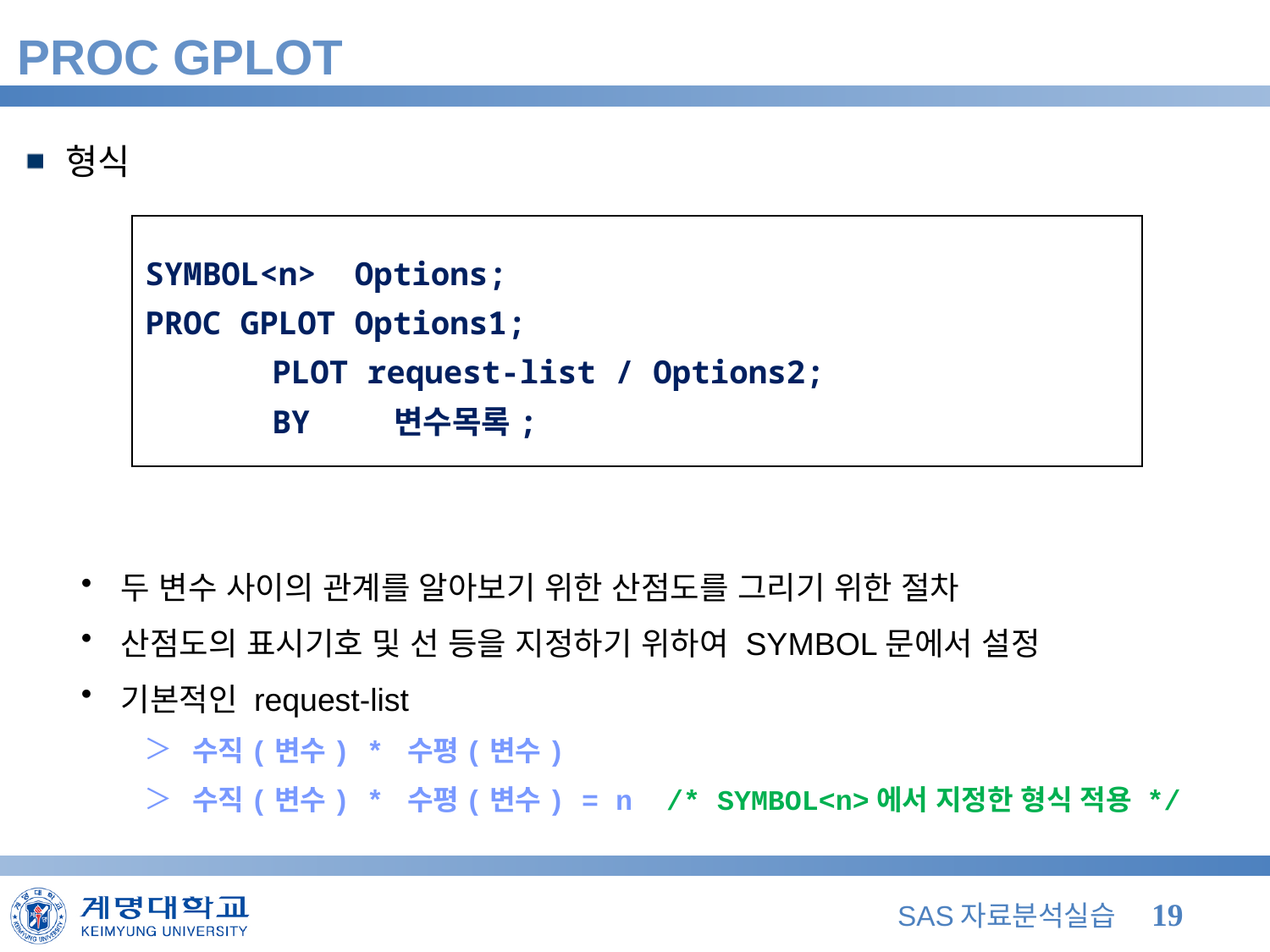

# PROC GPLOT
형식

두 변수 사이의 관계를 알아보기 위한 산점도를 그리기 위한 절차
산점도의 표시기호 및 선 등을 지정하기 위하여 SYMBOL문에서 설정
기본적인 request-list
수직(변수) * 수평(변수)
수직(변수) * 수평(변수) = n  /* SYMBOL<n>에서 지정한 형식 적용 */
SYMBOL<n>  Options;
PROC GPLOT Options1;
	PLOT request-list / Options2;
	BY    변수목록;